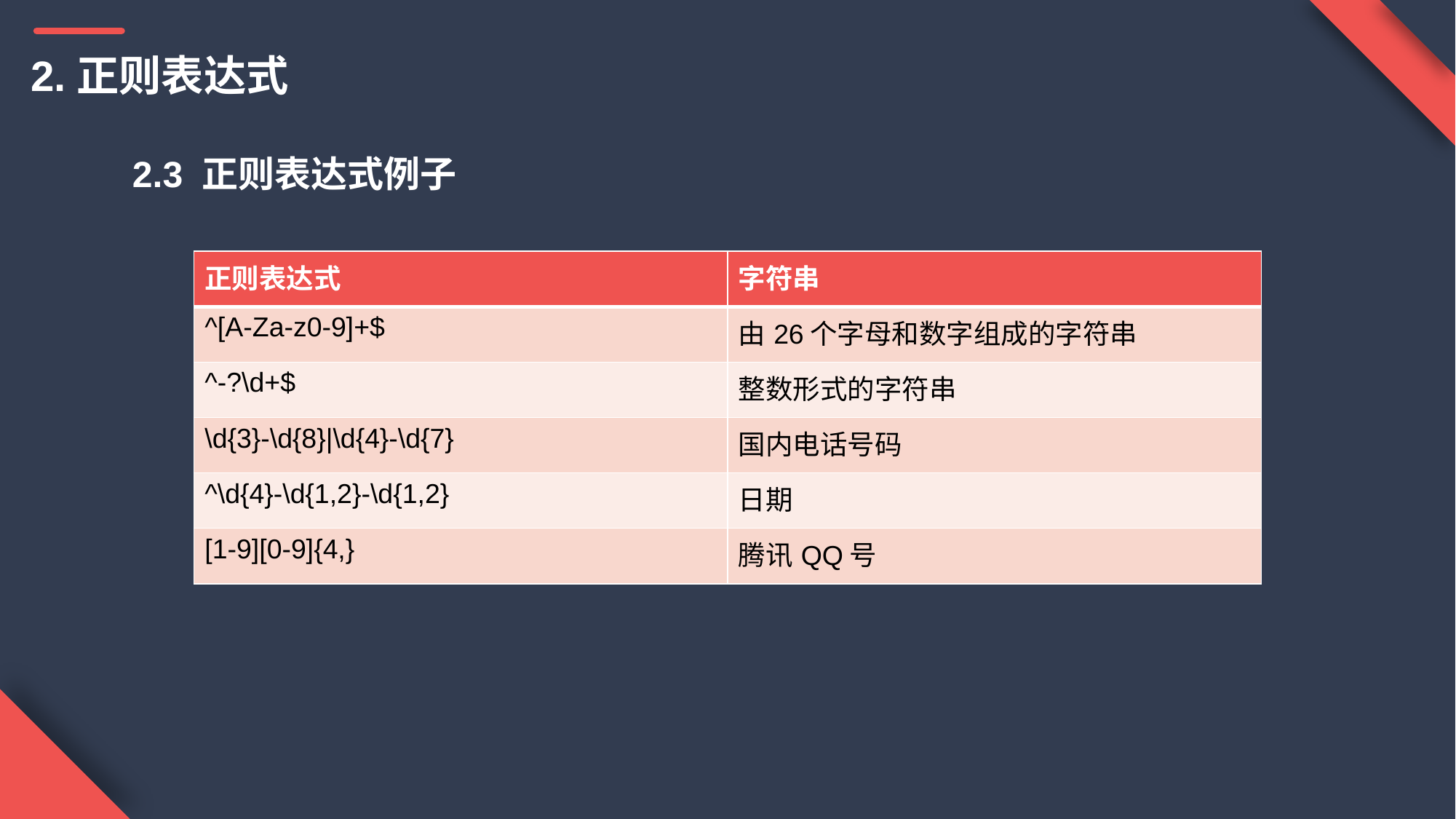

2.正则表达式
2.3 正则表达式例子

| 正则表达式 | 字符串 |
| --- | --- |
| ^[A‐Za‐z0‐9]+$ | 由26个字母和数字组成的字符串 |
| ^‐?\d+$ | 整数形式的字符串 |
| \d{3}‐\d{8}|\d{4}‐\d{7} | 国内电话号码 |
| ^\d{4}-\d{1,2}-\d{1,2} | 日期 |
| [1-9][0-9]{4,} | 腾讯QQ号 |